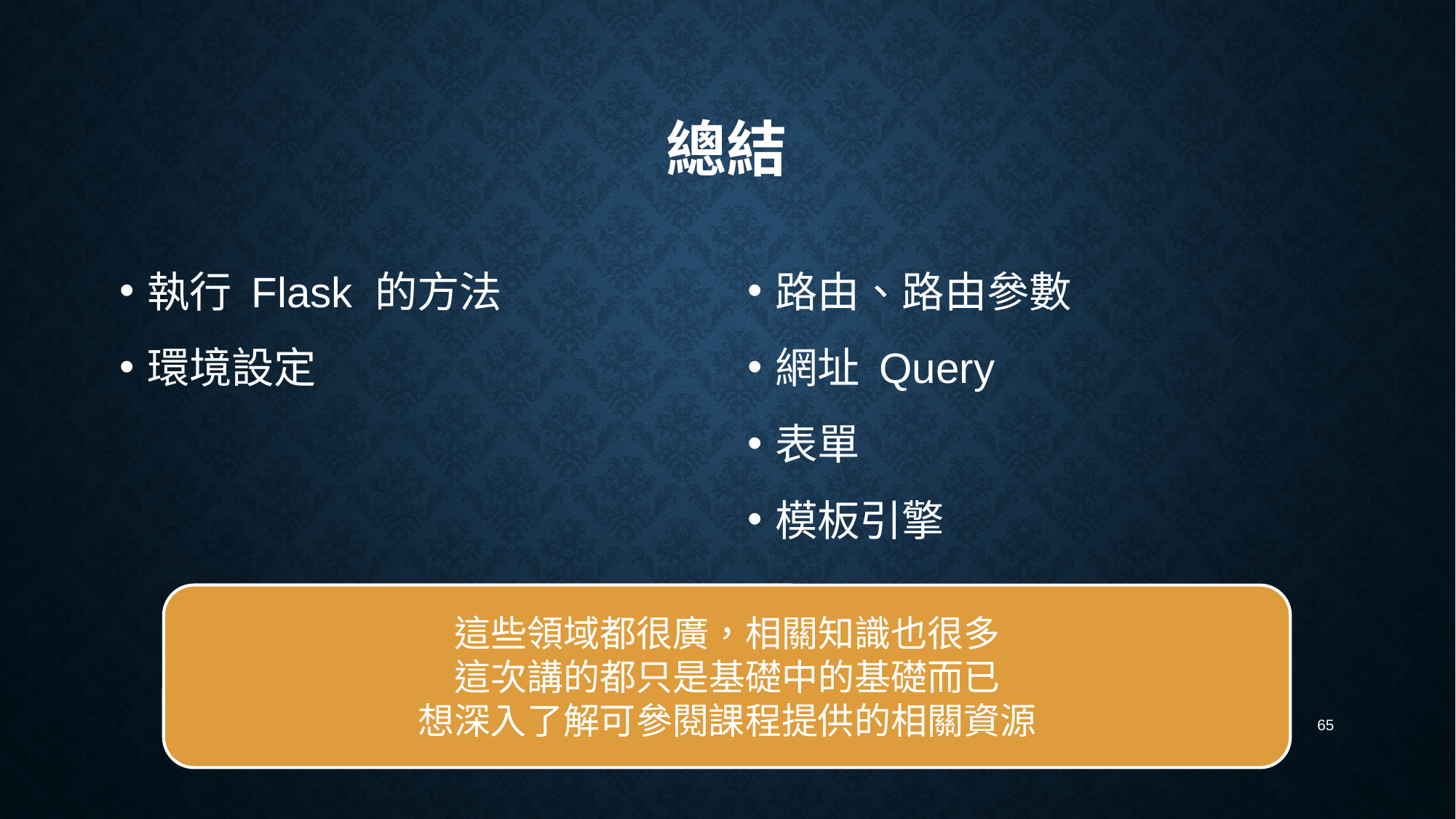

# 總結
執行 Flask 的方法
環境設定

路由、路由參數
網址 Query
表單
模板引擎
這些領域都很廣，相關知識也很多
這次講的都只是基礎中的基礎而已
想深入了解可參閱課程提供的相關資源
65